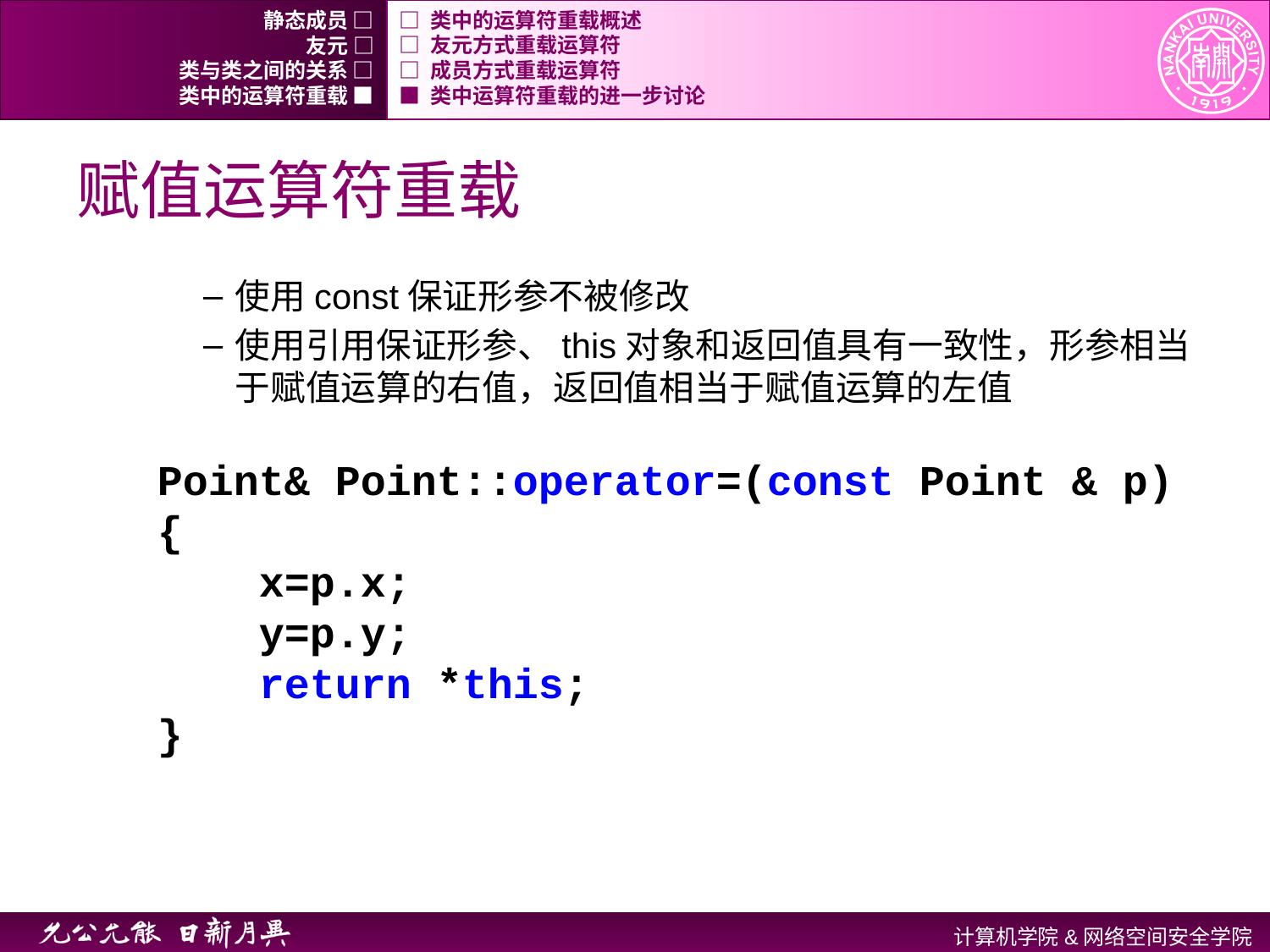

静态成员 □
□ 类中的运算符重载概述
友元 □
□ 友元方式重载运算符
类与类之间的关系 □
□ 成员方式重载运算符
类中的运算符重载 ■

■ 类中运算符重载的进一步讨论
# 赋值运算符重载
使用const保证形参不被修改
使用引用保证形参、this对象和返回值具有一致性，形参相当于赋值运算的右值，返回值相当于赋值运算的左值
Point& Point::operator=(const Point & p)
{
    x=p.x;
    y=p.y;
    return *this;
}